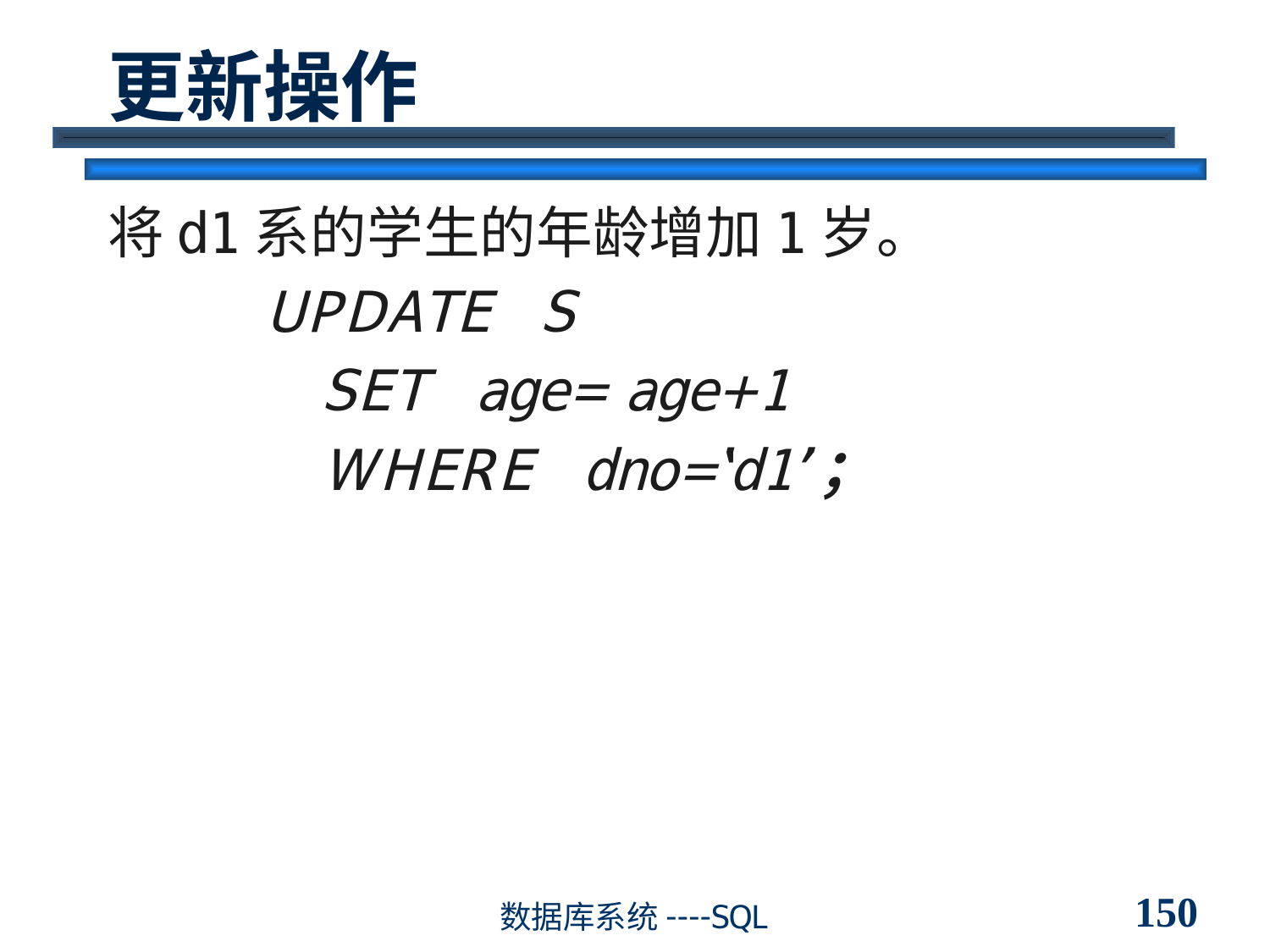

# 更新操作
将d1系的学生的年龄增加1岁。
         UPDATE   S
             SET   age= age+1
             WHERE   dno=‘d1’；
150
数据库系统----SQL